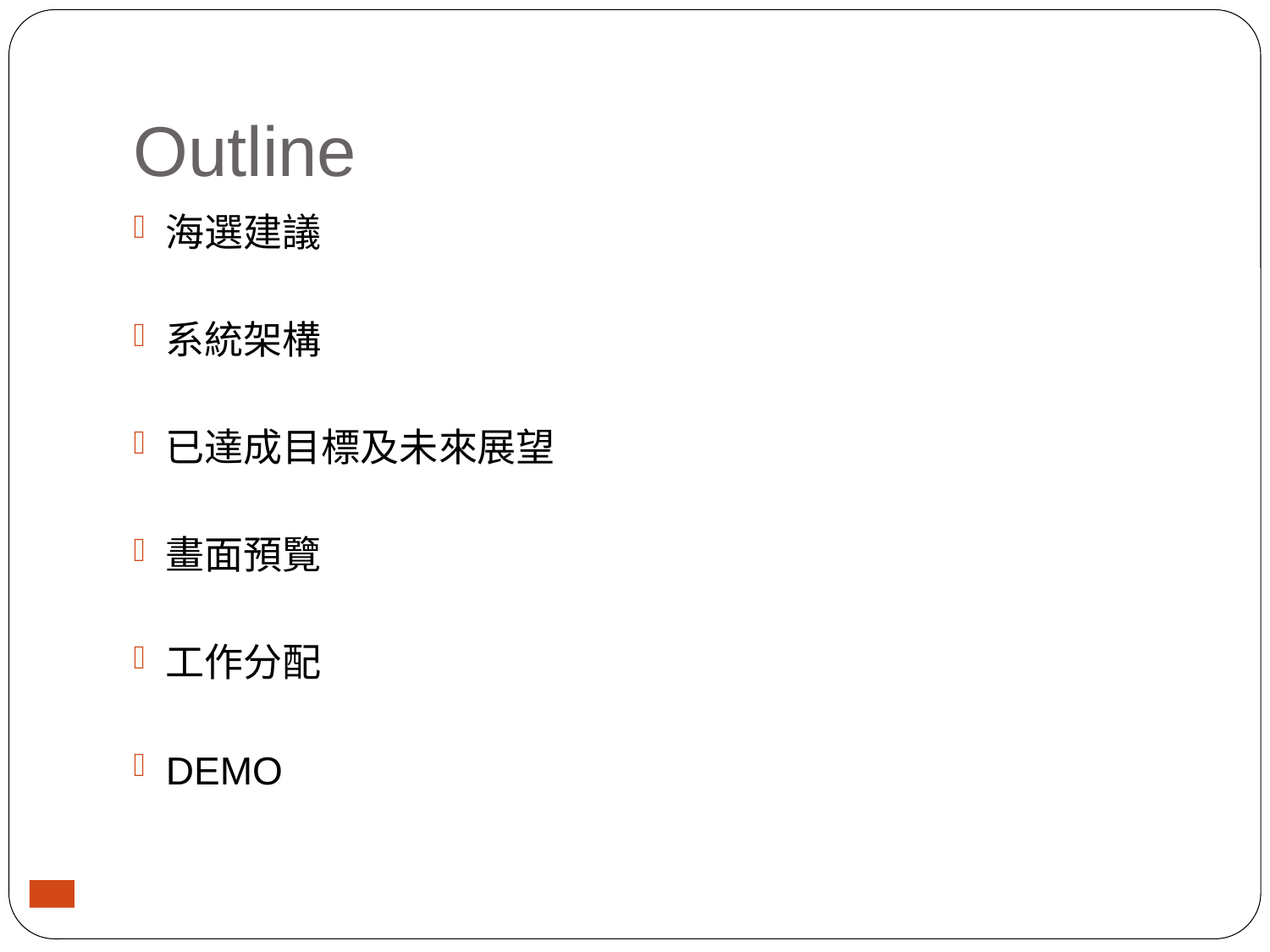

# Outline
海選建議

系統架構

已達成目標及未來展望

畫面預覽

工作分配

DEMO
2